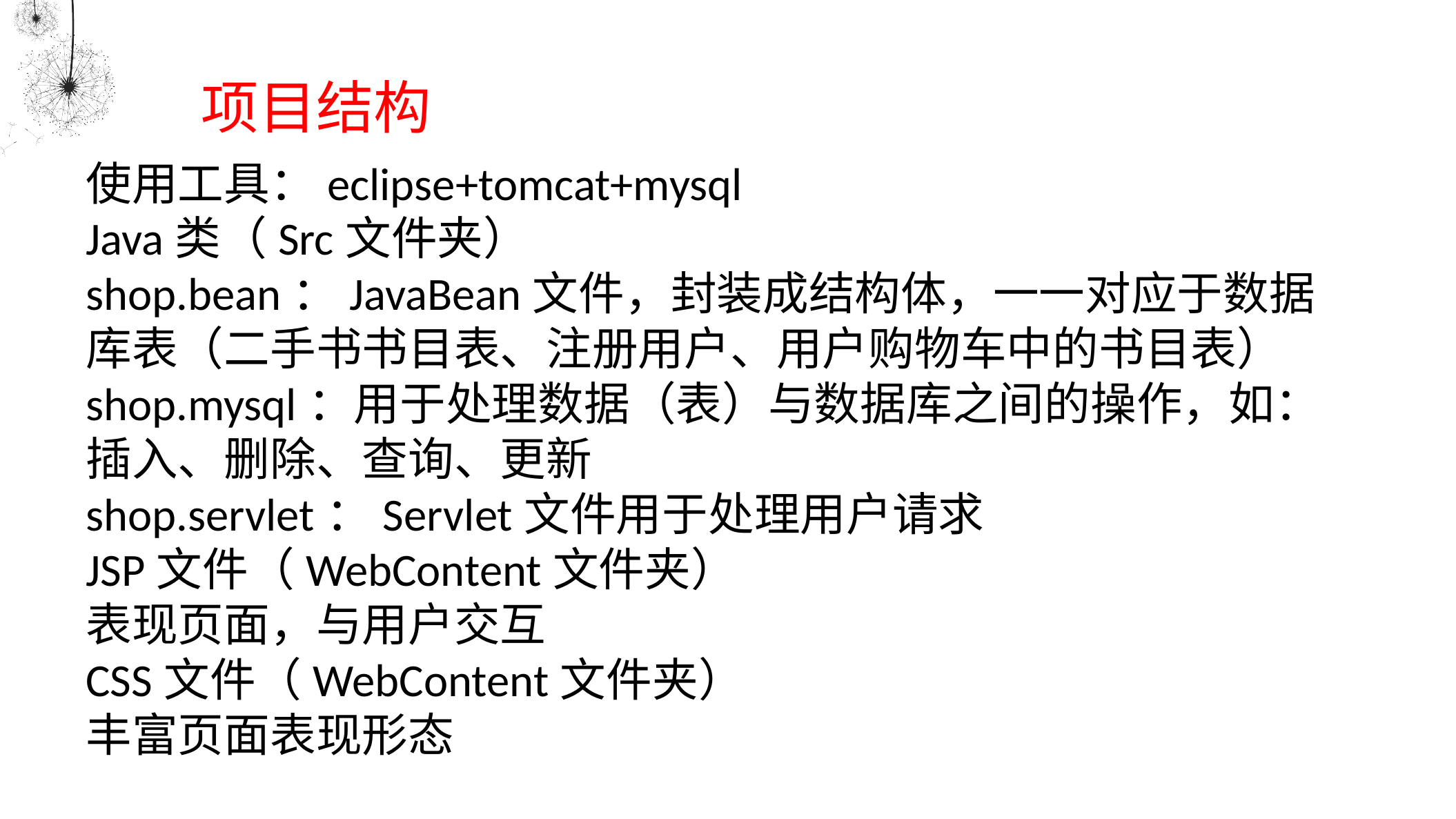

项目结构
使用工具：eclipse+tomcat+mysql
Java类（Src文件夹）
shop.bean：JavaBean文件，封装成结构体，一一对应于数据库表（二手书书目表、注册用户、用户购物车中的书目表）
shop.mysql：用于处理数据（表）与数据库之间的操作，如：插入、删除、查询、更新
shop.servlet：Servlet文件用于处理用户请求
JSP文件（WebContent文件夹）
表现页面，与用户交互
CSS文件（WebContent文件夹）
丰富页面表现形态